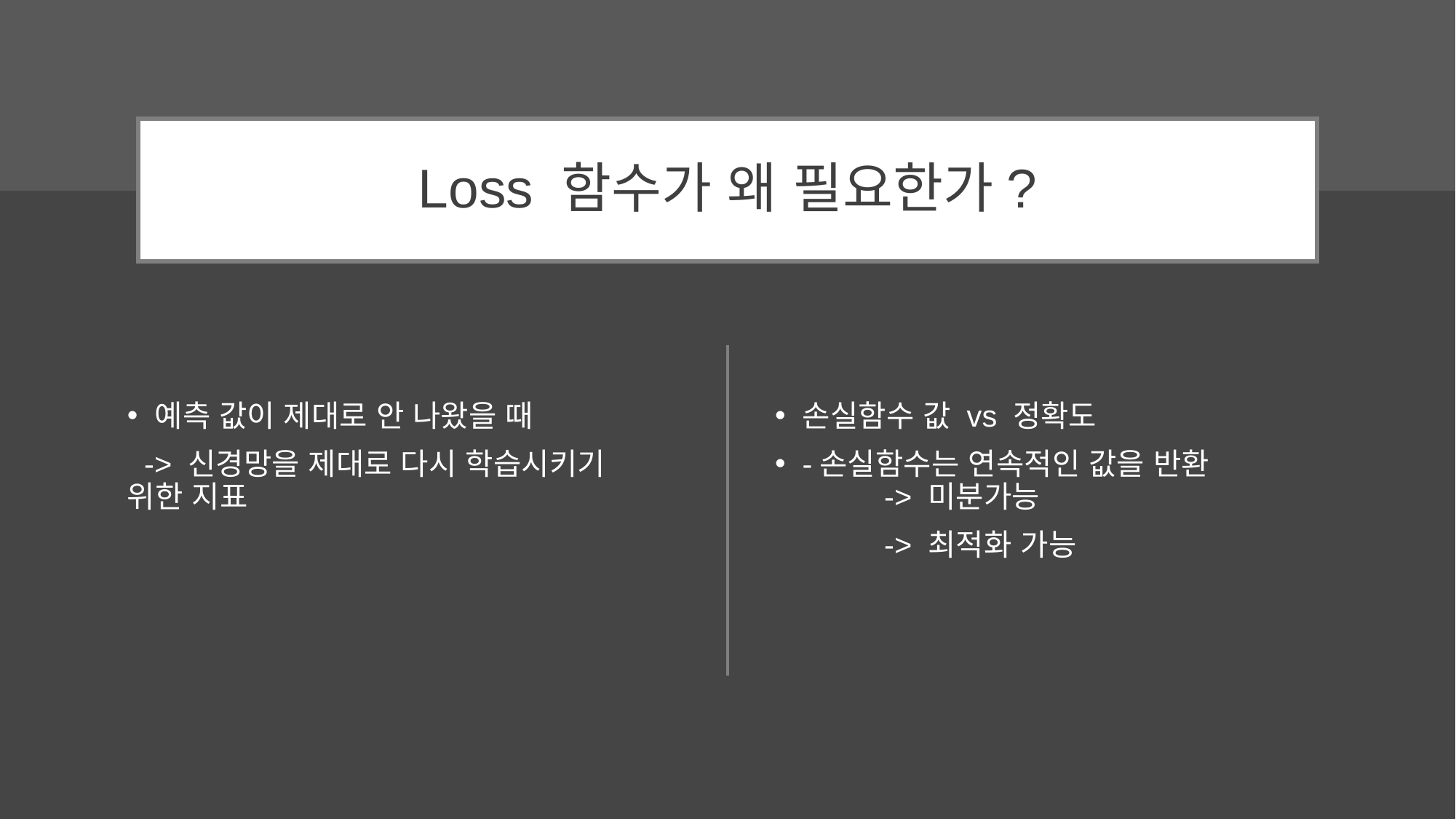

# Loss 함수가 왜 필요한가?

예측 값이 제대로 안 나왔을 때
  -> 신경망을 제대로 다시 학습시키기  	위한 지표
손실함수 값 vs 정확도
  -손실함수는 연속적인 값을 반환 	-> 미분가능
	-> 최적화 가능